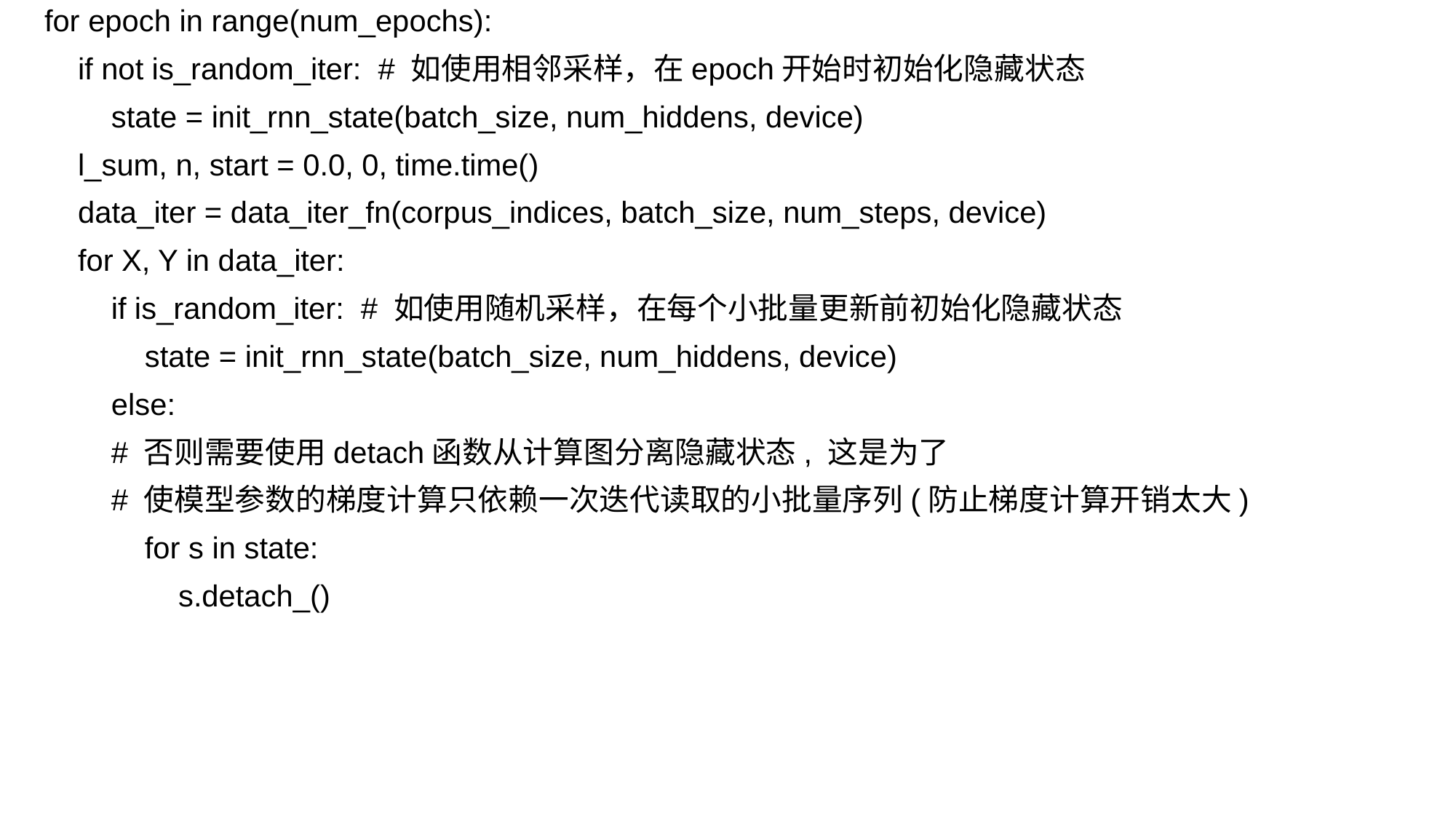

for epoch in range(num_epochs):
        if not is_random_iter:  # 如使用相邻采样，在epoch开始时初始化隐藏状态
            state = init_rnn_state(batch_size, num_hiddens, device)
        l_sum, n, start = 0.0, 0, time.time()
        data_iter = data_iter_fn(corpus_indices, batch_size, num_steps, device)
        for X, Y in data_iter:
            if is_random_iter:  # 如使用随机采样，在每个小批量更新前初始化隐藏状态
                state = init_rnn_state(batch_size, num_hiddens, device)
            else:
            # 否则需要使用detach函数从计算图分离隐藏状态, 这是为了
            # 使模型参数的梯度计算只依赖一次迭代读取的小批量序列(防止梯度计算开销太大)
                for s in state:
                    s.detach_()